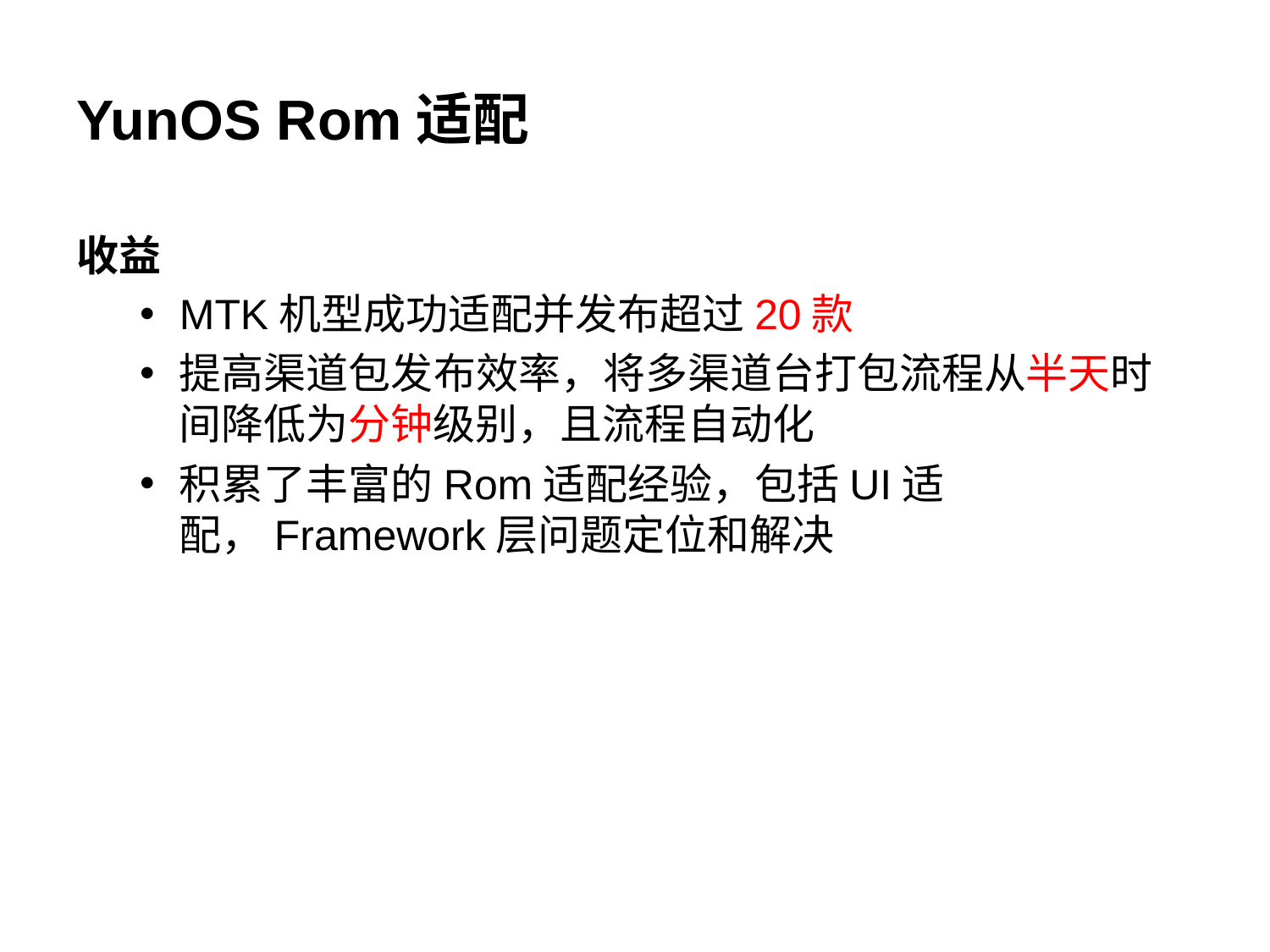

# YunOS Rom适配
收益
MTK机型成功适配并发布超过20款
提高渠道包发布效率，将多渠道台打包流程从半天时间降低为分钟级别，且流程自动化
积累了丰富的Rom适配经验，包括UI适配，Framework层问题定位和解决